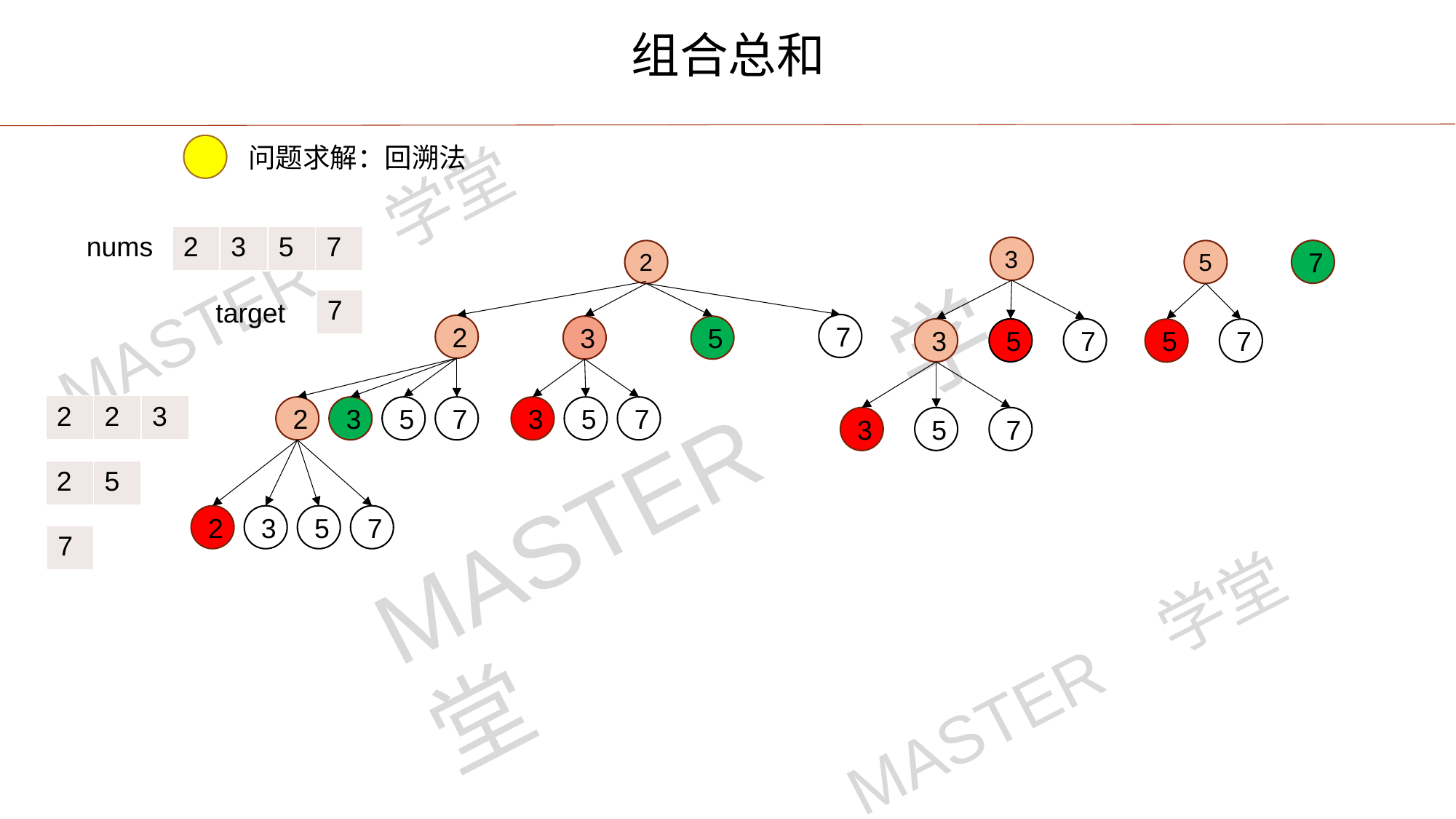

组合总和
问题求解：回溯法

nums
| 2 | 3 | 5 | 7 |
| --- | --- | --- | --- |

3
7

2
5
| 7 |
| --- |
target
7
2
3
5
3
5
7
5
7
| 2 | 2 | 3 |
| --- | --- | --- |
2
3
5
7
3
5
7
3
5
7
| 2 | 5 |
| --- | --- |
2
3
5
7
| 7 |
| --- |